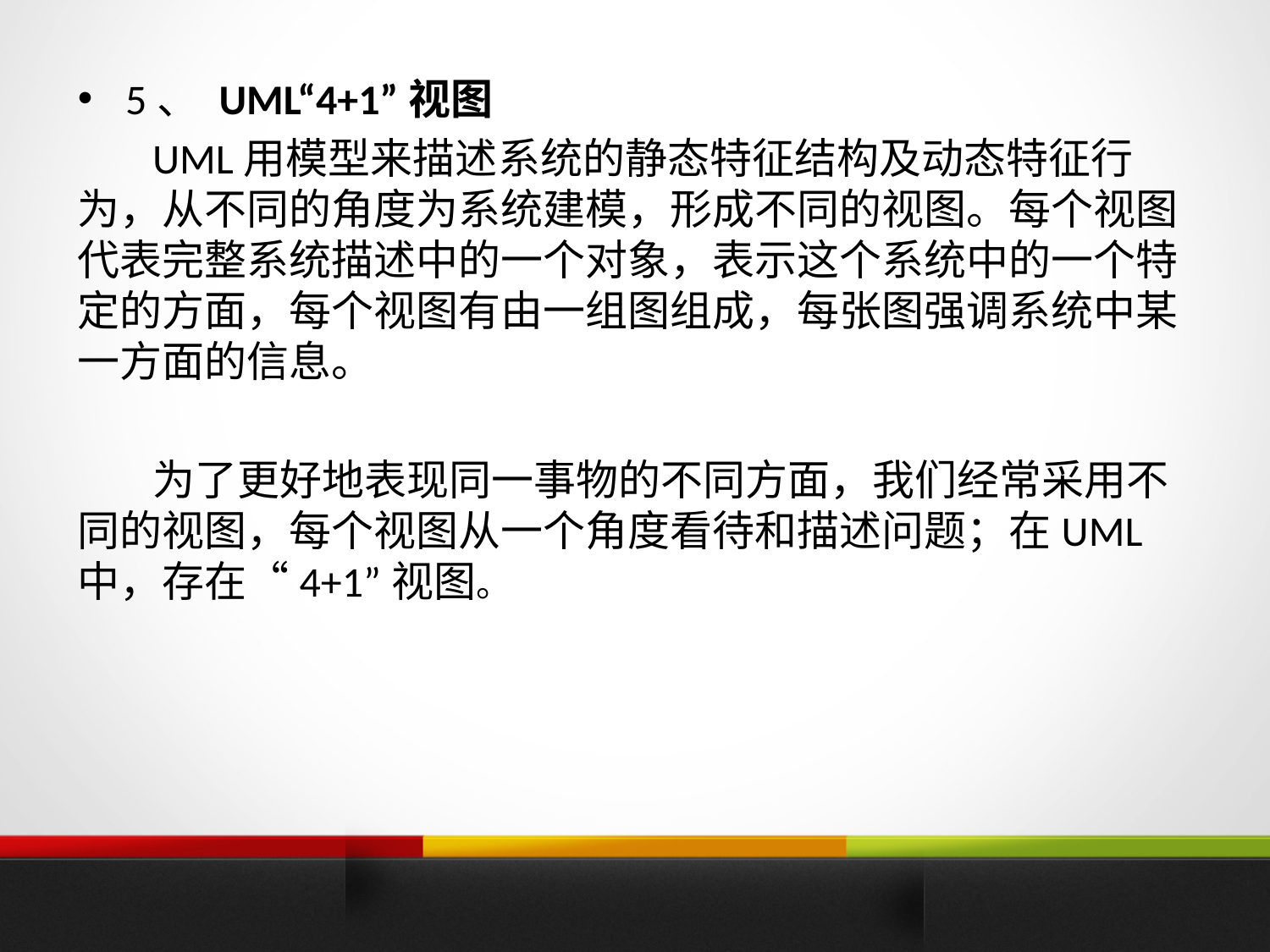

5、 UML“4+1”视图
UML用模型来描述系统的静态特征结构及动态特征行为，从不同的角度为系统建模，形成不同的视图。每个视图代表完整系统描述中的一个对象，表示这个系统中的一个特定的方面，每个视图有由一组图组成，每张图强调系统中某一方面的信息。

为了更好地表现同一事物的不同方面，我们经常采用不同的视图，每个视图从一个角度看待和描述问题；在UML中，存在“4+1”视图。